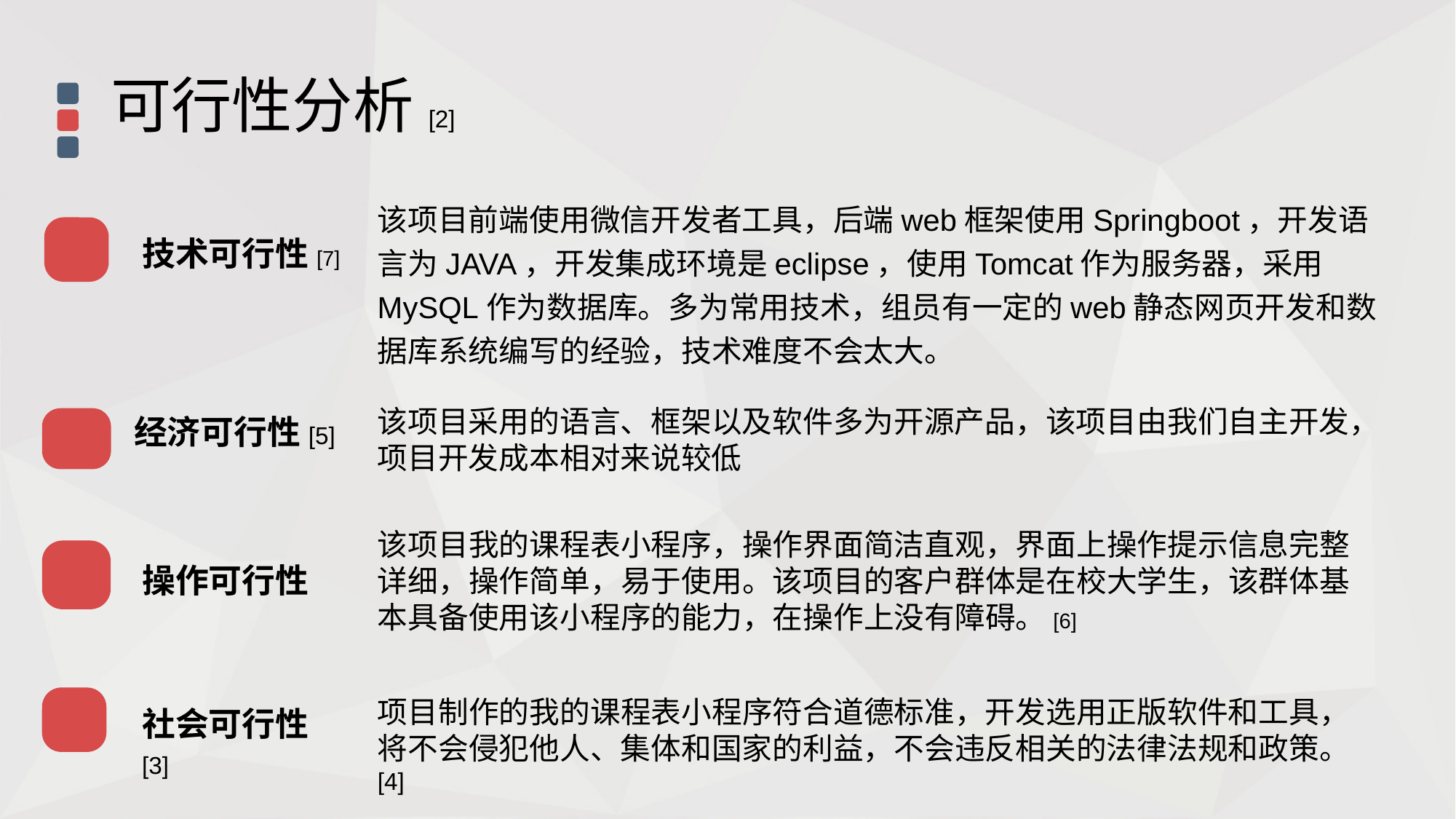

可行性分析[2]
该项目前端使用微信开发者工具，后端web框架使用Springboot，开发语言为JAVA，开发集成环境是eclipse，使用Tomcat作为服务器，采用MySQL作为数据库。多为常用技术，组员有一定的web静态网页开发和数据库系统编写的经验，技术难度不会太大。

技术可行性[7]
经济可行性[5]
该项目采用的语言、框架以及软件多为开源产品，该项目由我们自主开发，项目开发成本相对来说较低

该项目我的课程表小程序，操作界面简洁直观，界面上操作提示信息完整详细，操作简单，易于使用。该项目的客户群体是在校大学生，该群体基本具备使用该小程序的能力，在操作上没有障碍。[6]

操作可行性
项目制作的我的课程表小程序符合道德标准，开发选用正版软件和工具，将不会侵犯他人、集体和国家的利益，不会违反相关的法律法规和政策。[4]

社会可行性[3]